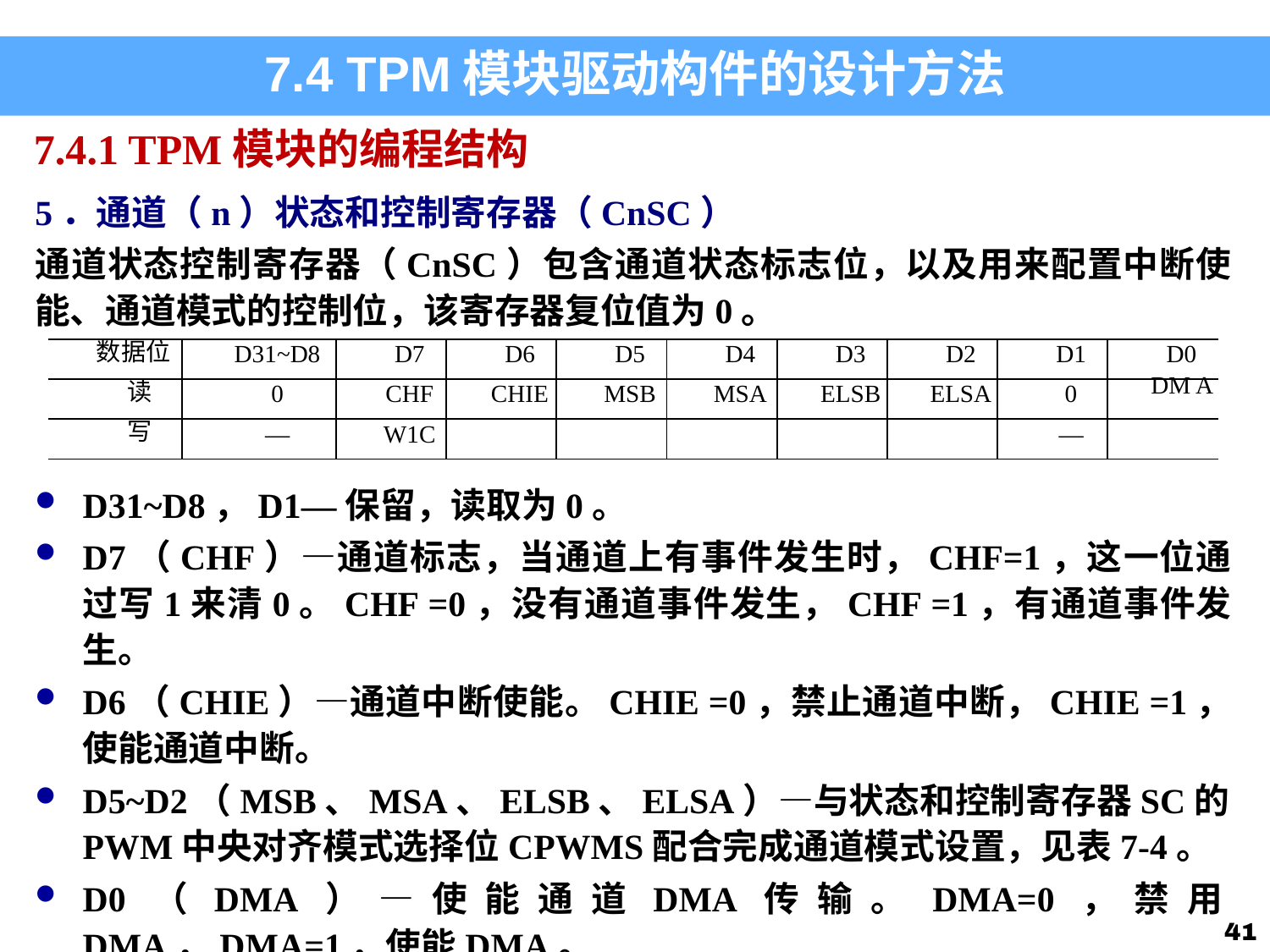

7.4 TPM模块驱动构件的设计方法
7.4.1 TPM模块的编程结构
5．通道（n）状态和控制寄存器（CnSC）
通道状态控制寄存器（CnSC）包含通道状态标志位，以及用来配置中断使能、通道模式的控制位，该寄存器复位值为0。
| 数据位 | D31~D8 | D7 | D6 | D5 | D4 | D3 | D2 | D1 | D0 |
| --- | --- | --- | --- | --- | --- | --- | --- | --- | --- |
| 读 | 0 | CHF | CHIE | MSB | MSA | ELSB | ELSA | 0 | DM A |
| 写 | — | W1C |  |  |  |  |  | — |  |
D31~D8，D1—保留，读取为0。
D7（CHF）—通道标志，当通道上有事件发生时，CHF=1，这一位通过写1来清0。CHF =0，没有通道事件发生，CHF =1，有通道事件发生。
D6（CHIE）—通道中断使能。CHIE =0，禁止通道中断，CHIE =1，使能通道中断。
D5~D2（MSB、MSA、ELSB、ELSA）—与状态和控制寄存器SC的PWM中央对齐模式选择位CPWMS配合完成通道模式设置，见表7-4。
D0（DMA）—使能通道DMA传输。DMA=0，禁用DMA，DMA=1，使能DMA。
41